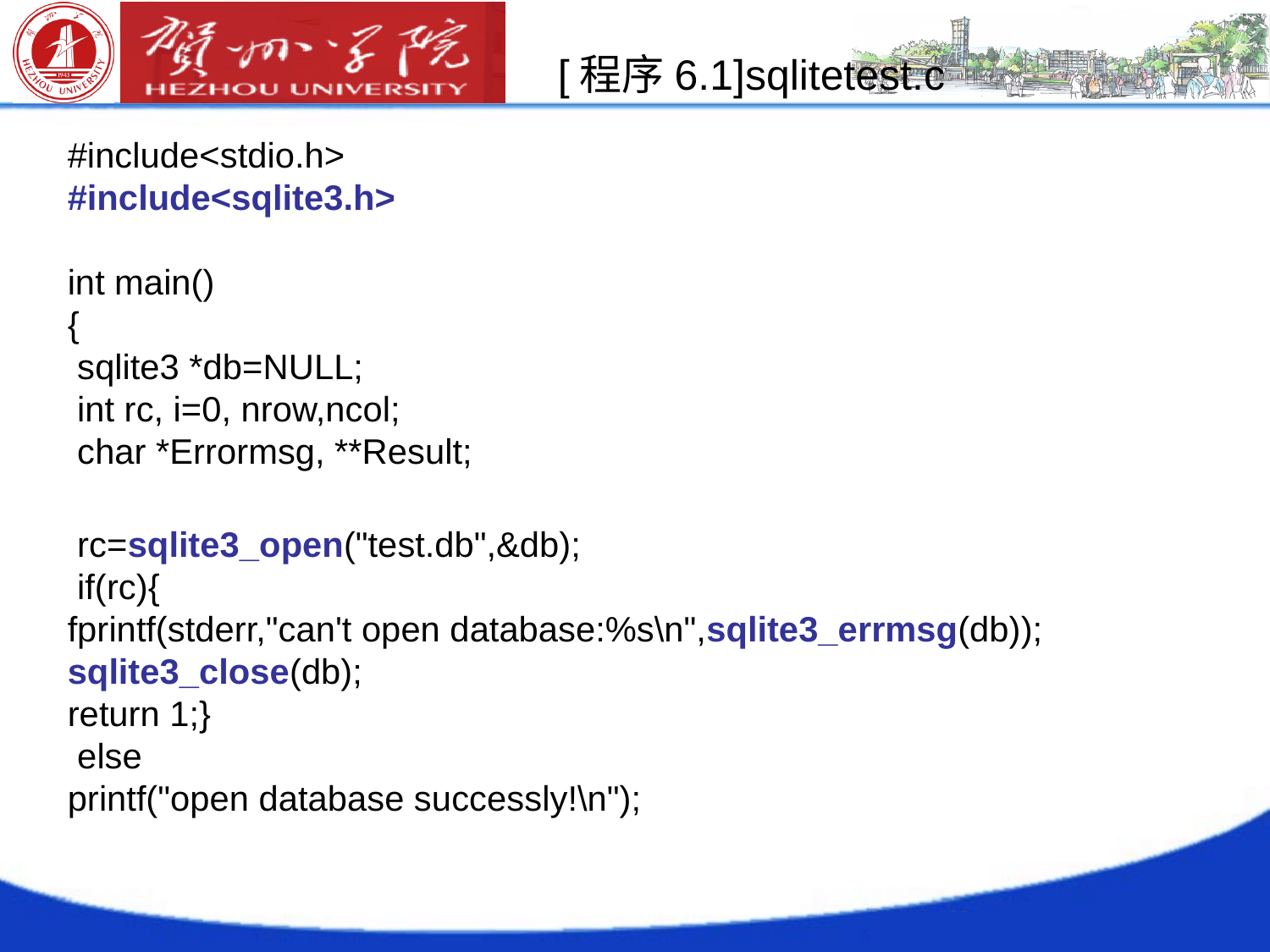

[程序6.1]sqlitetest.c
#include<stdio.h>
#include<sqlite3.h>

int main()
{
 sqlite3 *db=NULL;
 int rc, i=0, nrow,ncol;
 char *Errormsg, **Result;

 rc=sqlite3_open("test.db",&db);
 if(rc){
fprintf(stderr,"can't open database:%s\n",sqlite3_errmsg(db));
sqlite3_close(db);
return 1;}
 else
printf("open database successly!\n");